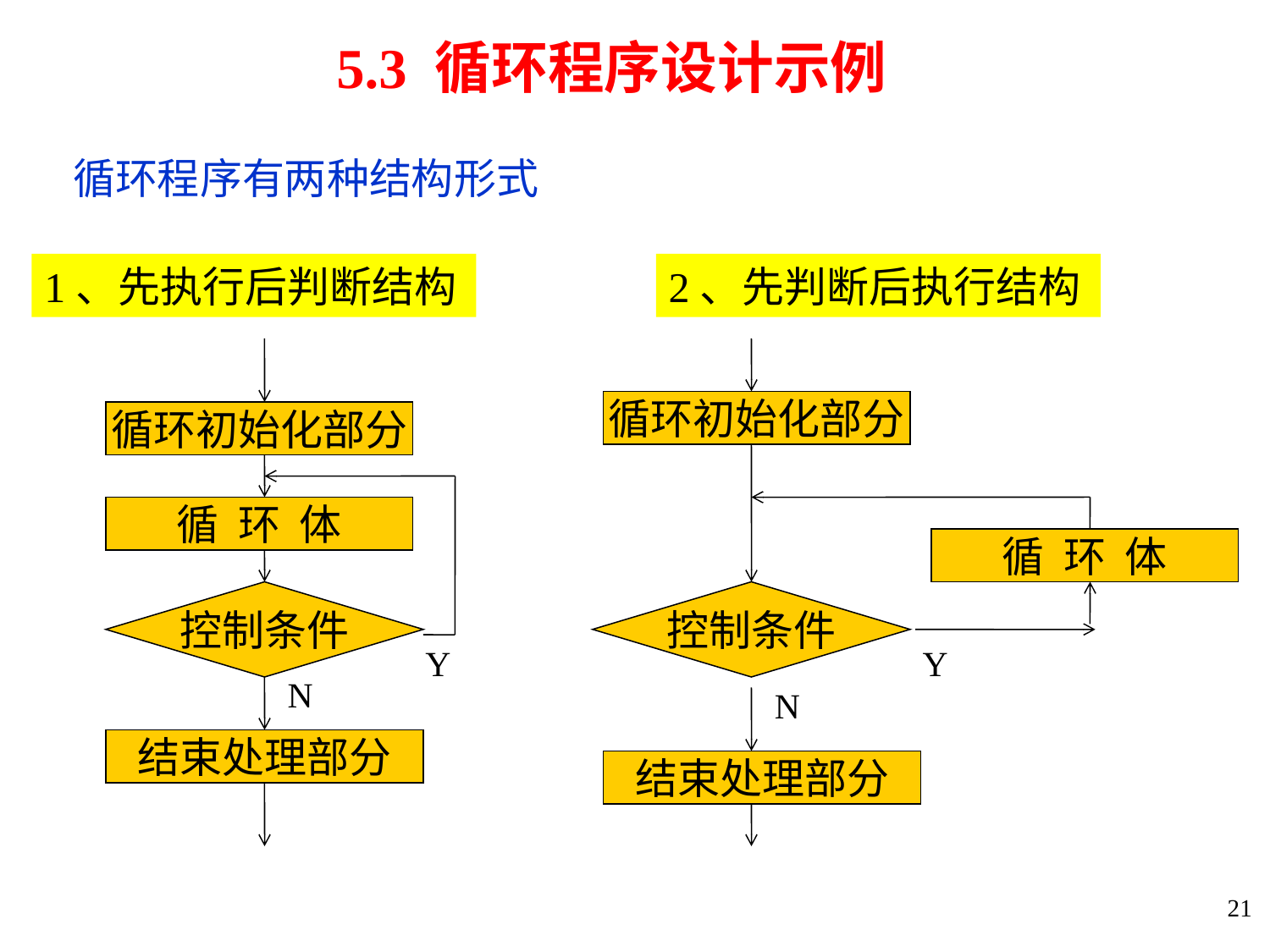

5.3 循环程序设计示例
循环程序有两种结构形式
1、先执行后判断结构
2、先判断后执行结构

循环初始化部分

循  环  体

控制条件
Y

N

结束处理部分

循环初始化部分

循  环  体
控制条件

Y
N

结束处理部分

21